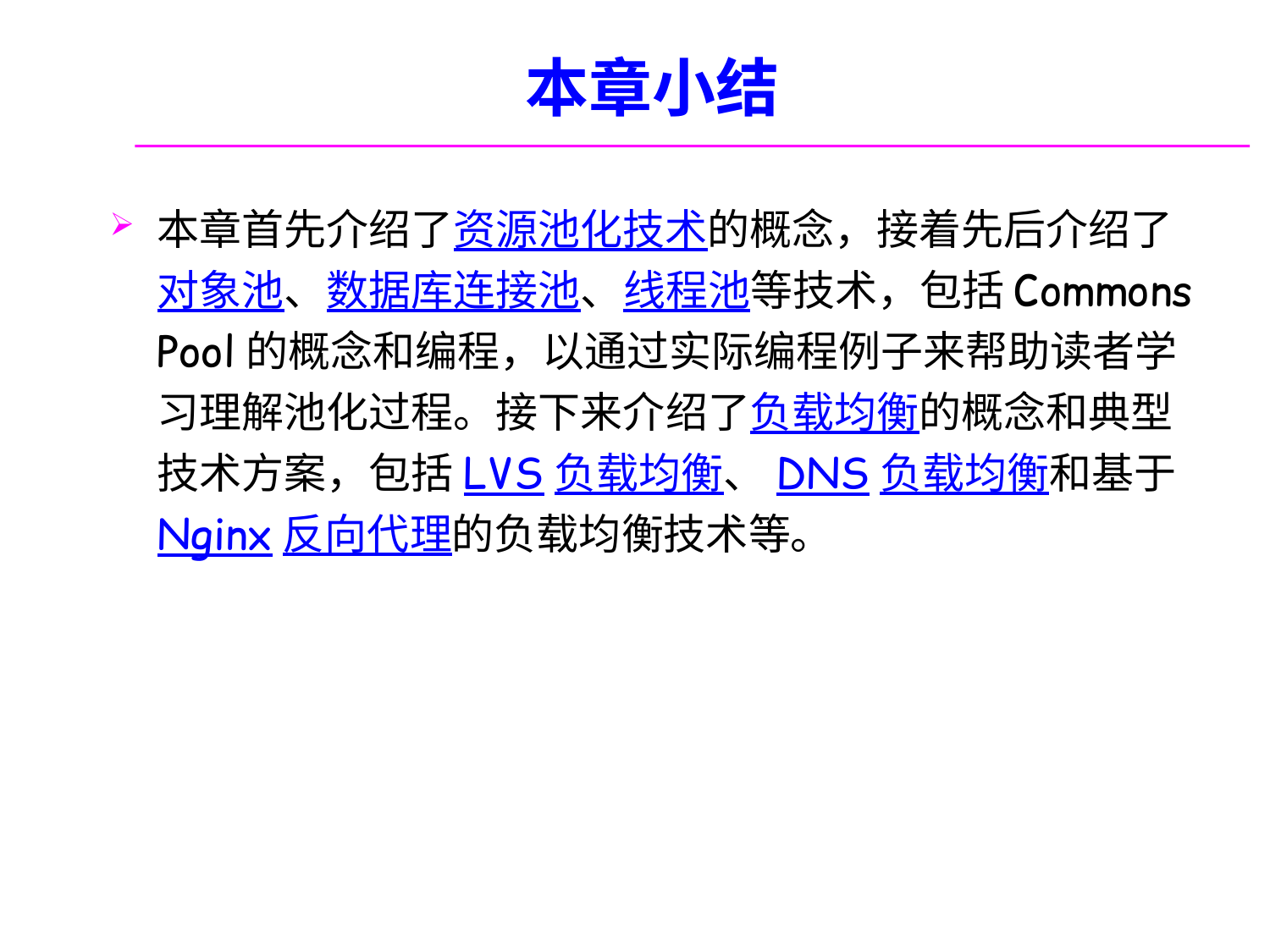

# 本章小结
本章首先介绍了资源池化技术的概念，接着先后介绍了对象池、数据库连接池、线程池等技术，包括Commons Pool的概念和编程，以通过实际编程例子来帮助读者学习理解池化过程。接下来介绍了负载均衡的概念和典型技术方案，包括LVS负载均衡、DNS负载均衡和基于Nginx反向代理的负载均衡技术等。
109